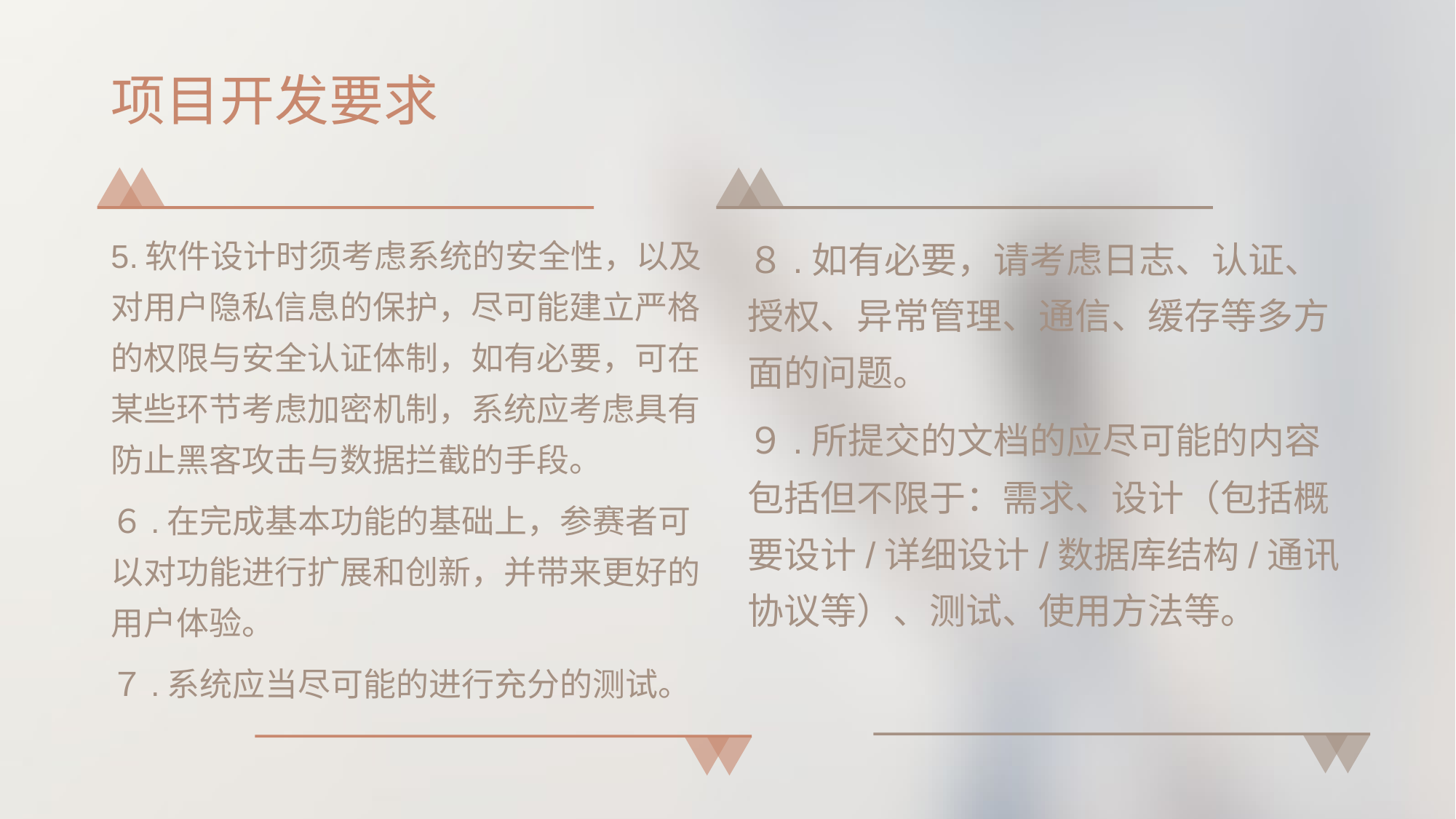

# 项目开发要求

5.软件设计时须考虑系统的安全性，以及对用户隐私信息的保护，尽可能建立严格的权限与安全认证体制，如有必要，可在某些环节考虑加密机制，系统应考虑具有防止黑客攻击与数据拦截的手段。
６.在完成基本功能的基础上，参赛者可以对功能进行扩展和创新，并带来更好的用户体验。
７.系统应当尽可能的进行充分的测试。

８.如有必要，请考虑日志、认证、授权、异常管理、通信、缓存等多方面的问题。
９.所提交的文档的应尽可能的内容包括但不限于：需求、设计（包括概要设计/详细设计/数据库结构/通讯协议等）、测试、使用方法等。